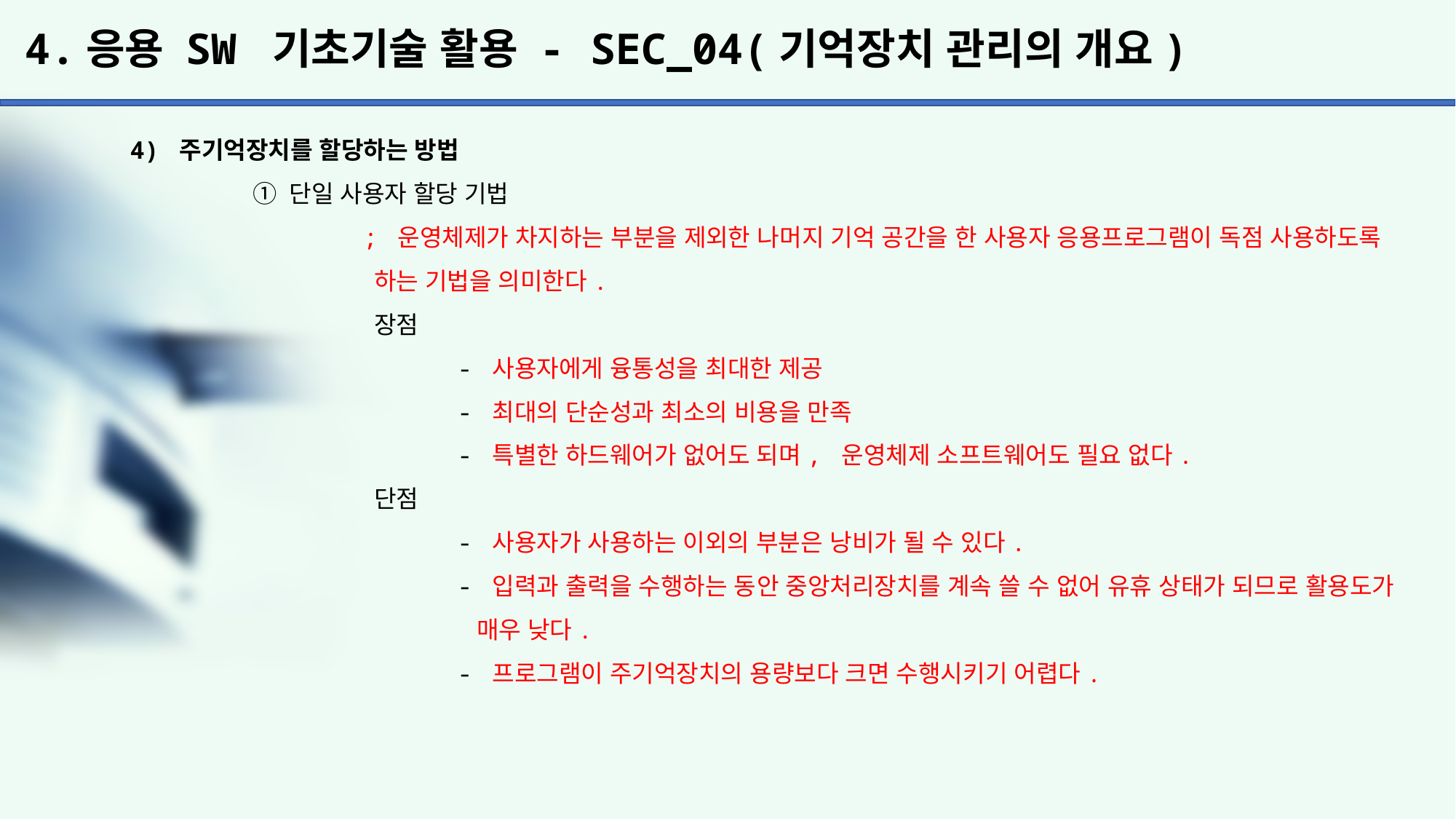

# 4.응용 SW 기초기술 활용 - SEC_04(기억장치 관리의 개요)
4) 주기억장치를 할당하는 방법
	  ① 단일 사용자 할당 기법
		 ; 운영체제가 차지하는 부분을 제외한 나머지 기억 공간을 한 사용자 응용프로그램이 독점 사용하도록
		   하는 기법을 의미한다.
		   장점
			- 사용자에게 융통성을 최대한 제공
			- 최대의 단순성과 최소의 비용을 만족
			- 특별한 하드웨어가 없어도 되며, 운영체제 소프트웨어도 필요 없다.
		   단점
			- 사용자가 사용하는 이외의 부분은 낭비가 될 수 있다.
			- 입력과 출력을 수행하는 동안 중앙처리장치를 계속 쓸 수 없어 유휴 상태가 되므로 활용도가
			  매우 낮다.
			- 프로그램이 주기억장치의 용량보다 크면 수행시키기 어렵다.